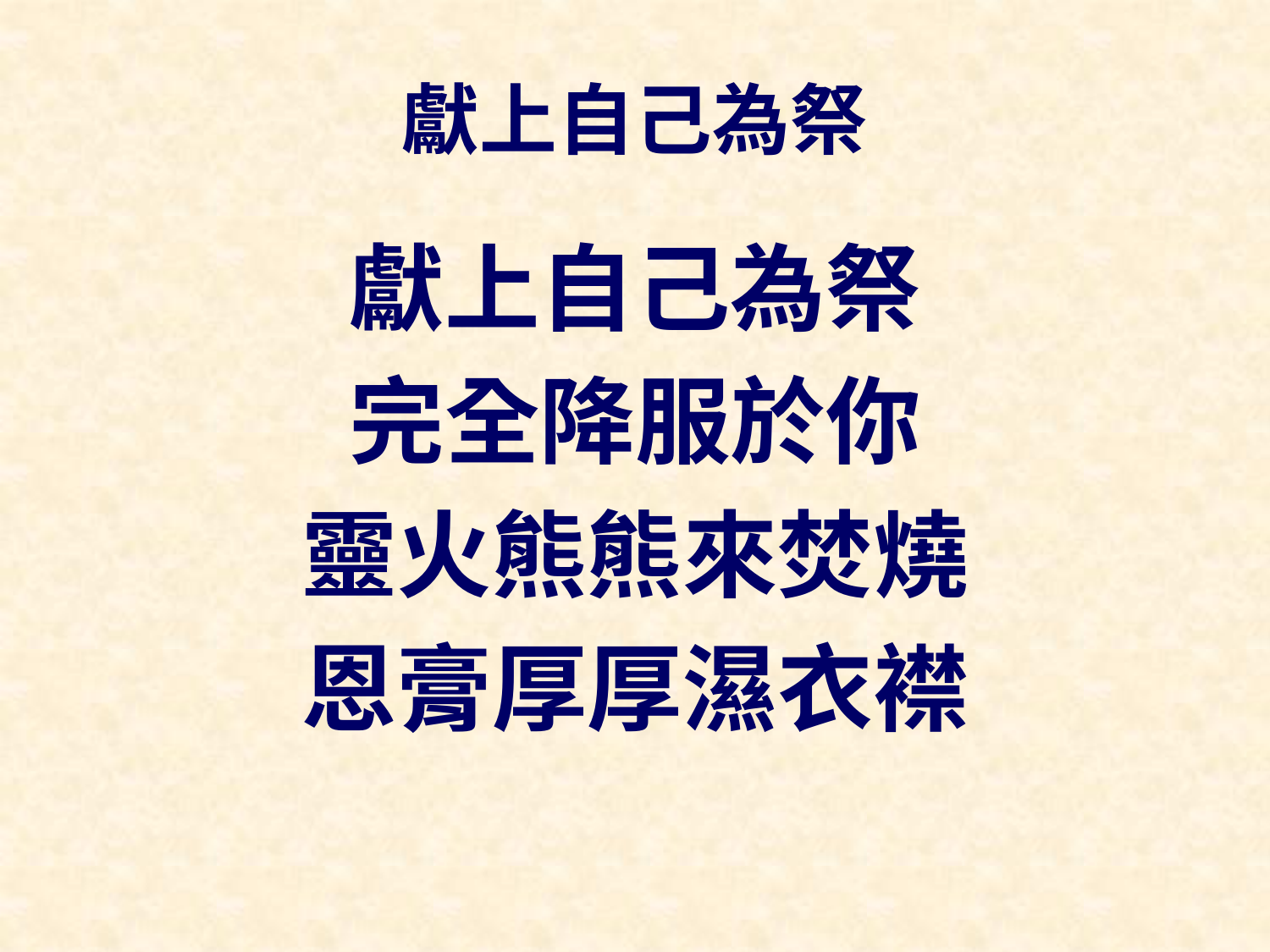

# 獻上自己為祭
獻上自己為祭
完全降服於你
靈火熊熊來焚燒
恩膏厚厚濕衣襟